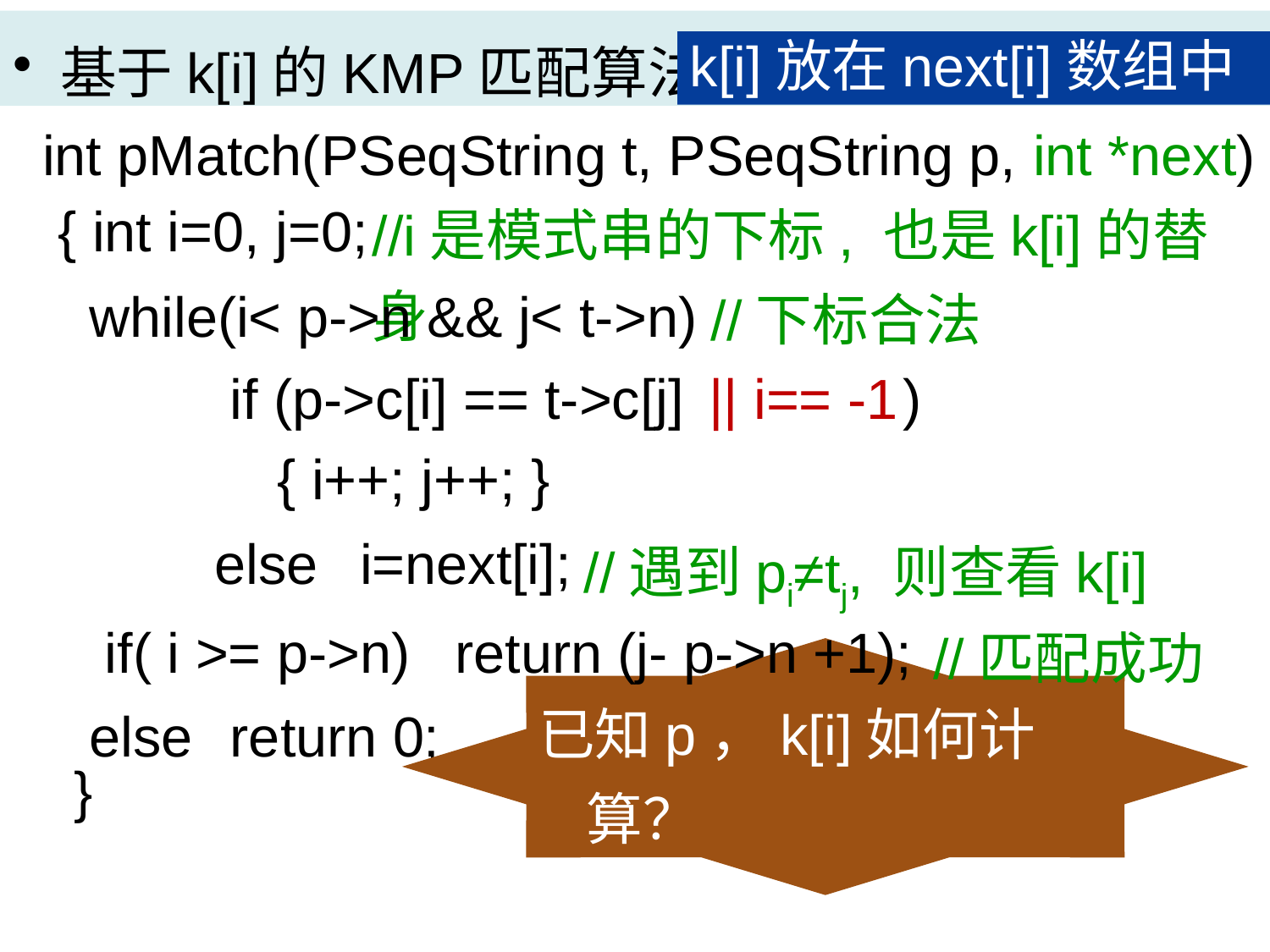

基于k[i]的KMP匹配算法
k[i]放在next[i]数组中
int pMatch(PSeqString t, PSeqString p, int *next)
//i是模式串的下标, 也是k[i]的替身
 { int i=0, j=0;
//下标合法
   while(i< p->n && j< t->n)
            if (p->c[i] == t->c[j]              )
|| i== -1
               { i++; j++; }
           else
i=next[i];
//遇到pi≠tj, 则查看k[i]
    if( i >= p->n)
return (j- p->n +1);
//匹配成功
            return 0;
  }
   else
已知p，k[i]如何计算？